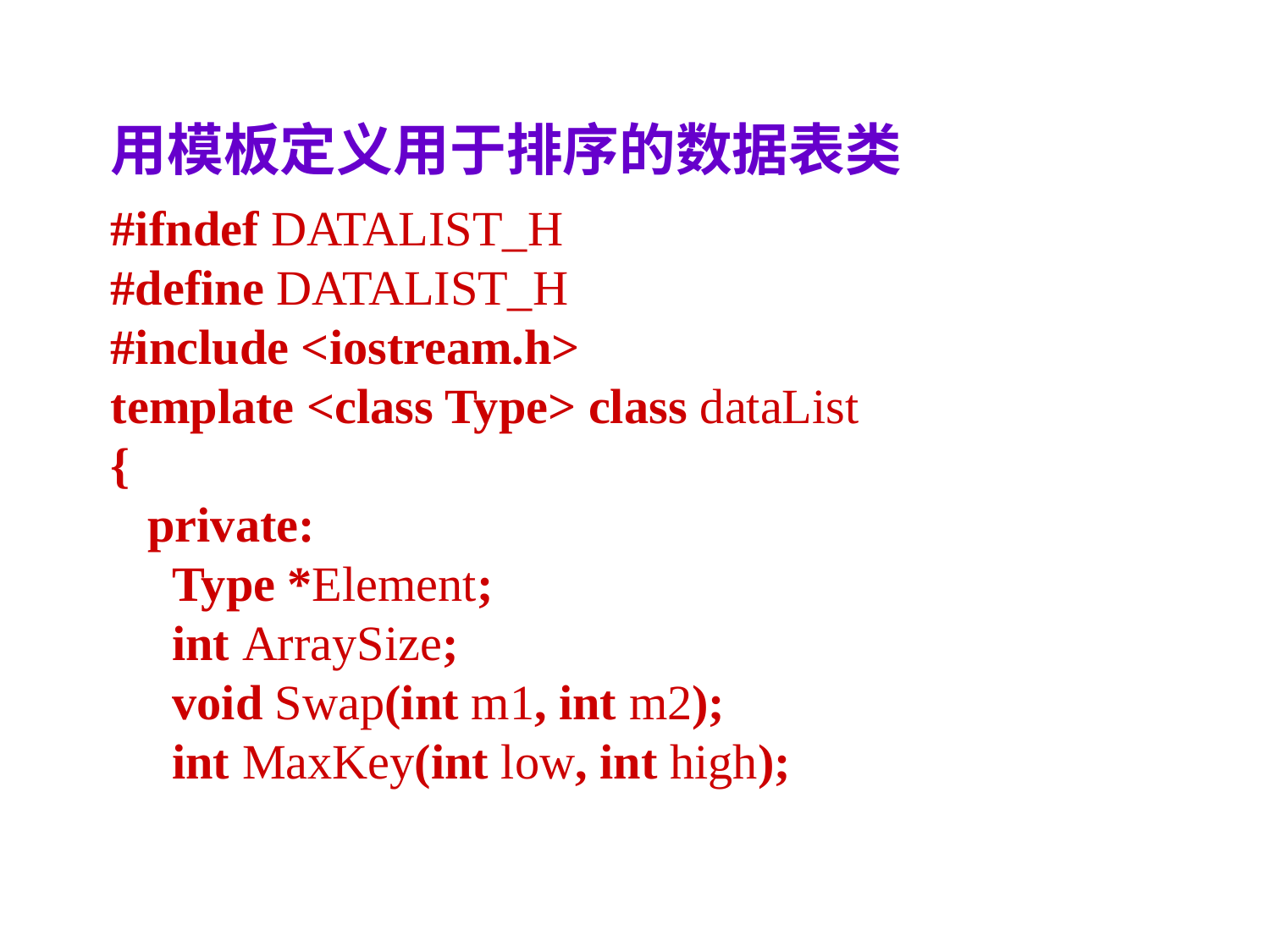

用模板定义用于排序的数据表类
#ifndef DATALIST_H
#define DATALIST_H
#include <iostream.h>
template <class Type> class dataList
{
   private:
     Type *Element;
     int ArraySize;
     void Swap(int m1, int m2);
     int MaxKey(int low, int high);
44